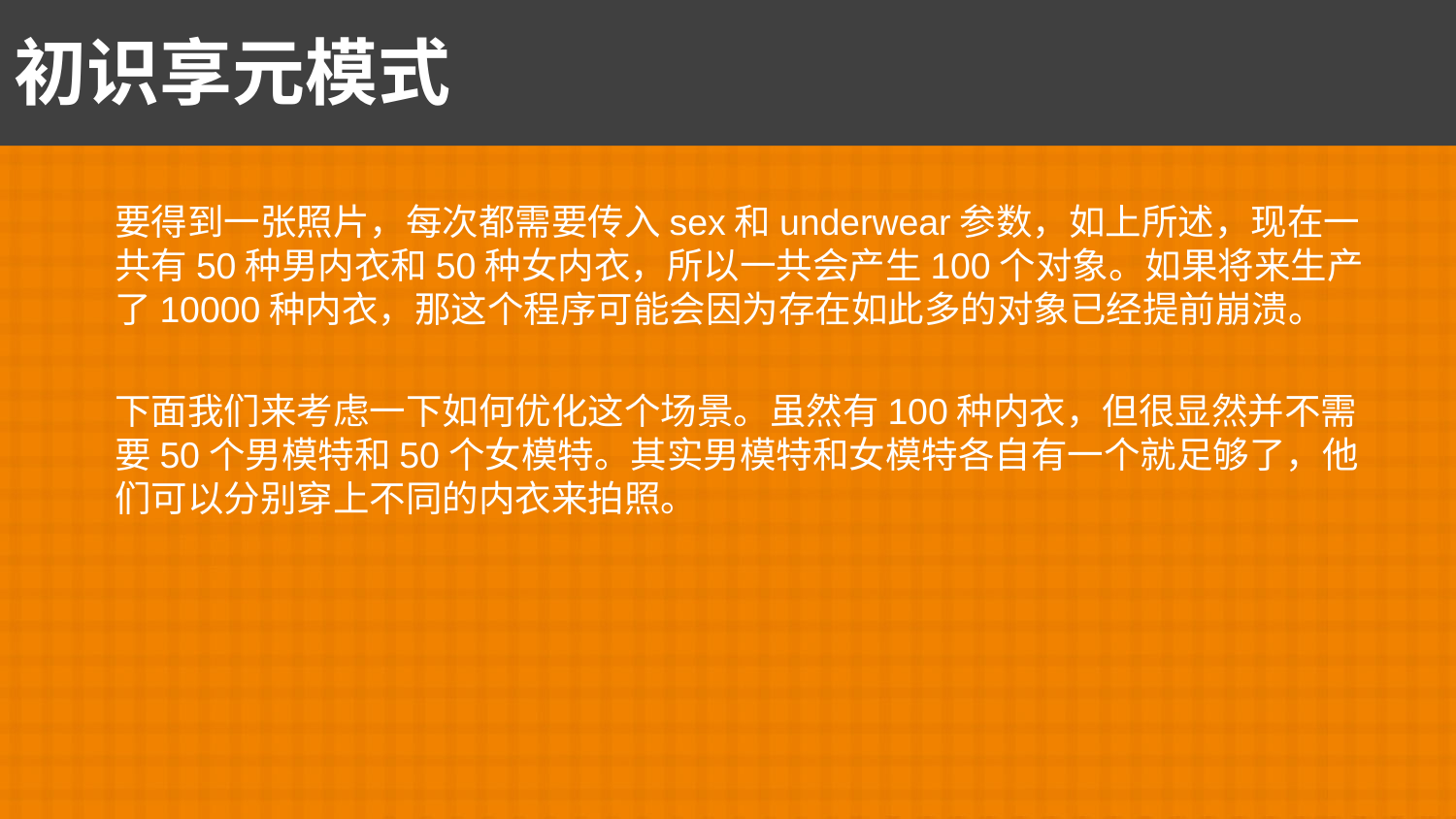

# 初识享元模式
要得到一张照片，每次都需要传入sex和underwear参数，如上所述，现在一共有50种男内衣和50种女内衣，所以一共会产生100个对象。如果将来生产了10000种内衣，那这个程序可能会因为存在如此多的对象已经提前崩溃。

下面我们来考虑一下如何优化这个场景。虽然有100种内衣，但很显然并不需要50个男模特和50个女模特。其实男模特和女模特各自有一个就足够了，他们可以分别穿上不同的内衣来拍照。